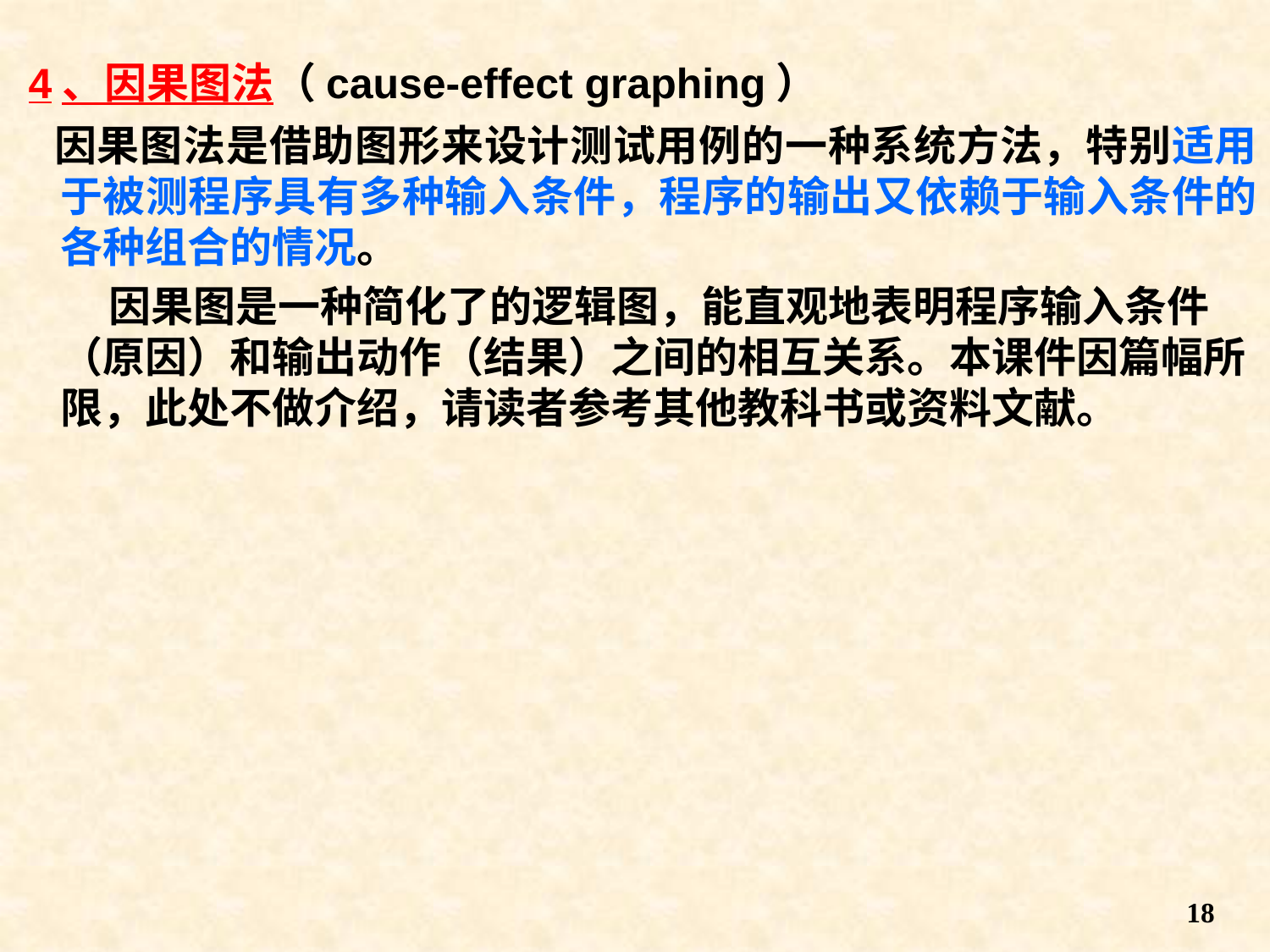

4、因果图法（cause-effect graphing）
   因果图法是借助图形来设计测试用例的一种系统方法，特别适用于被测程序具有多种输入条件，程序的输出又依赖于输入条件的各种组合的情况。
         因果图是一种简化了的逻辑图，能直观地表明程序输入条件（原因）和输出动作（结果）之间的相互关系。本课件因篇幅所限，此处不做介绍，请读者参考其他教科书或资料文献。
18